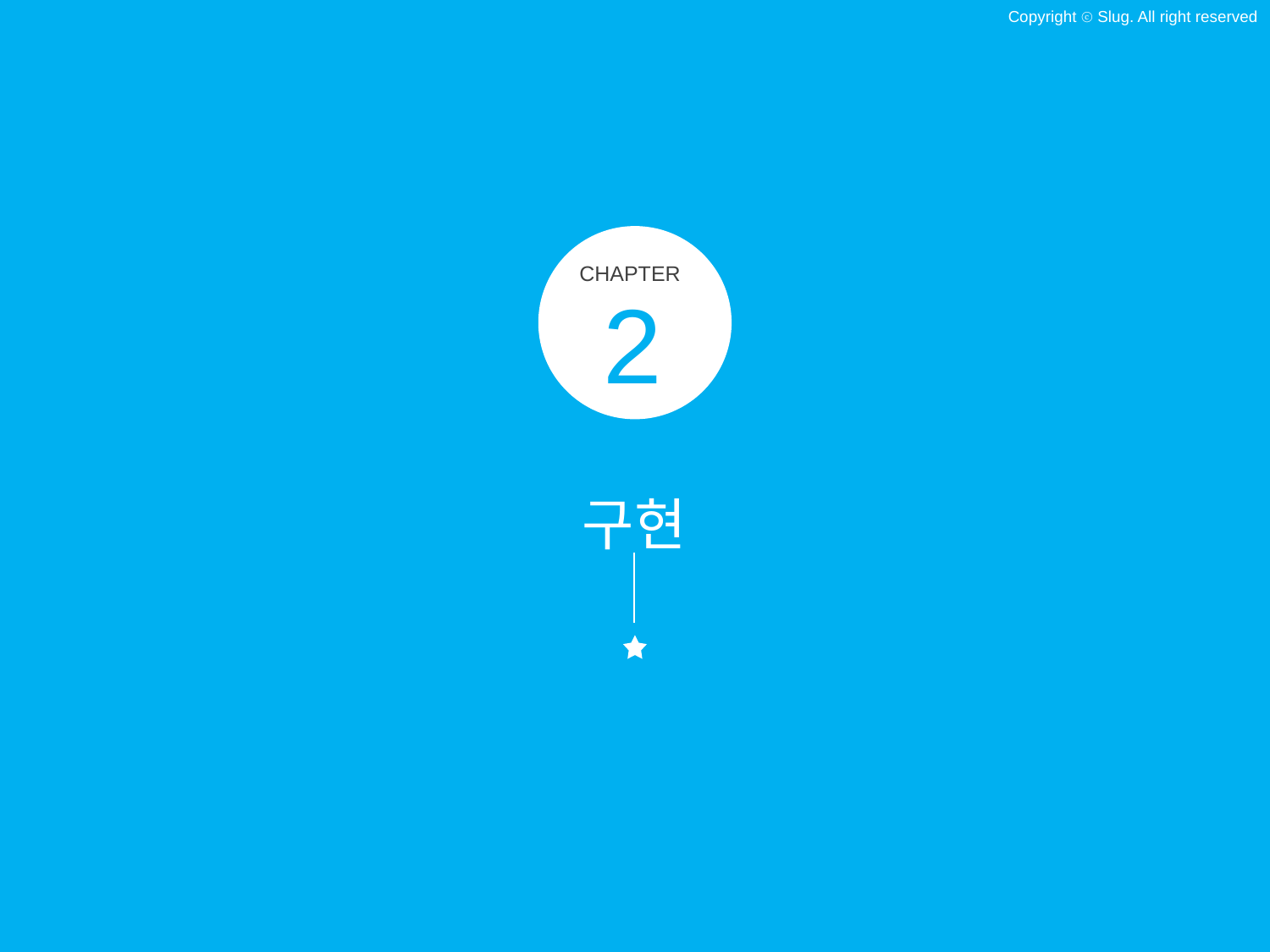

Copyright ⓒ Slug. All right reserved

CHAPTER
2
구현